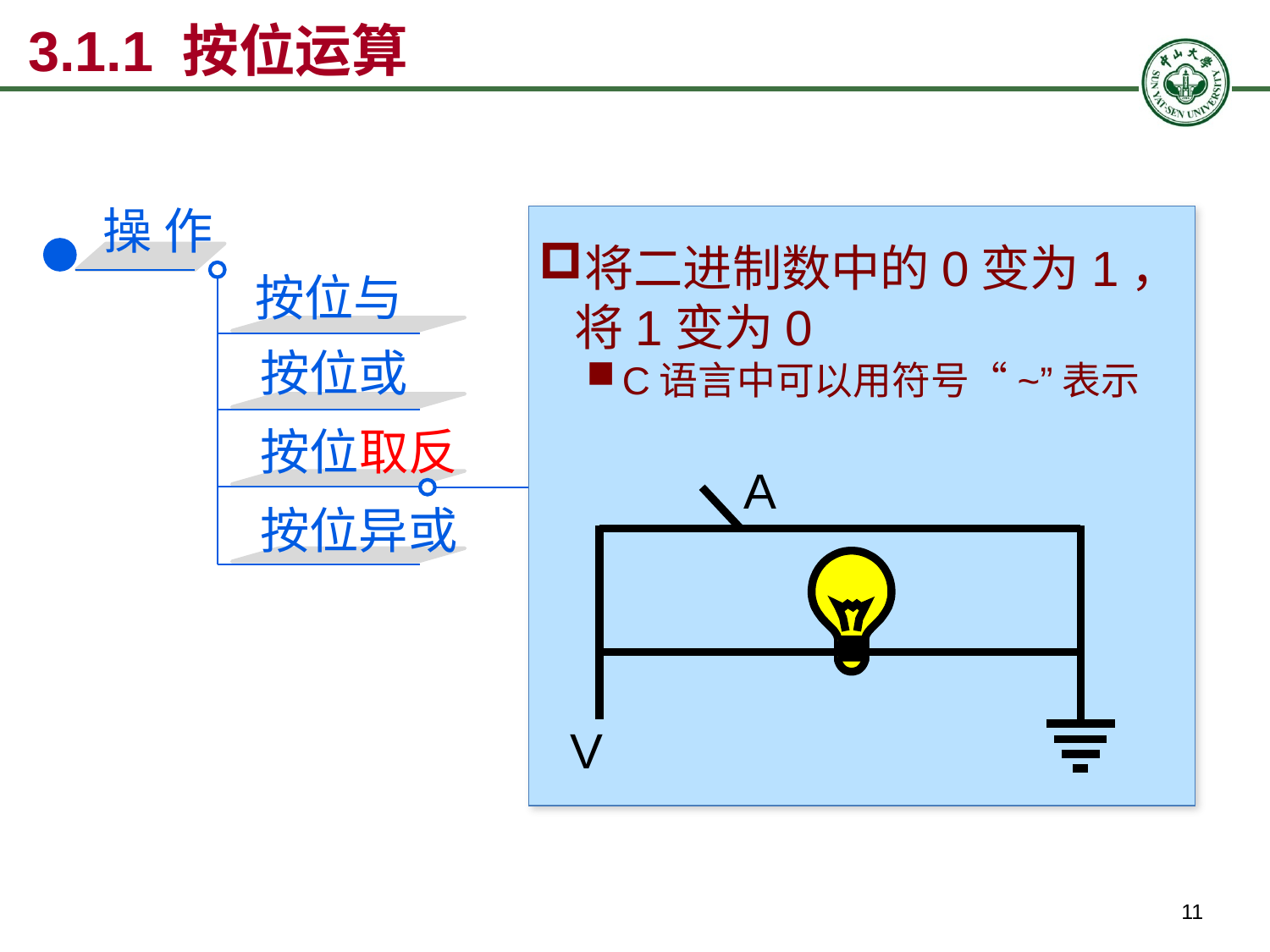

# 3.1.1 按位运算
操 作

将二进制数中的0变为1，将1变为0
C语言中可以用符号“~”表示

按位与

按位或

按位取反
A

按位异或

V